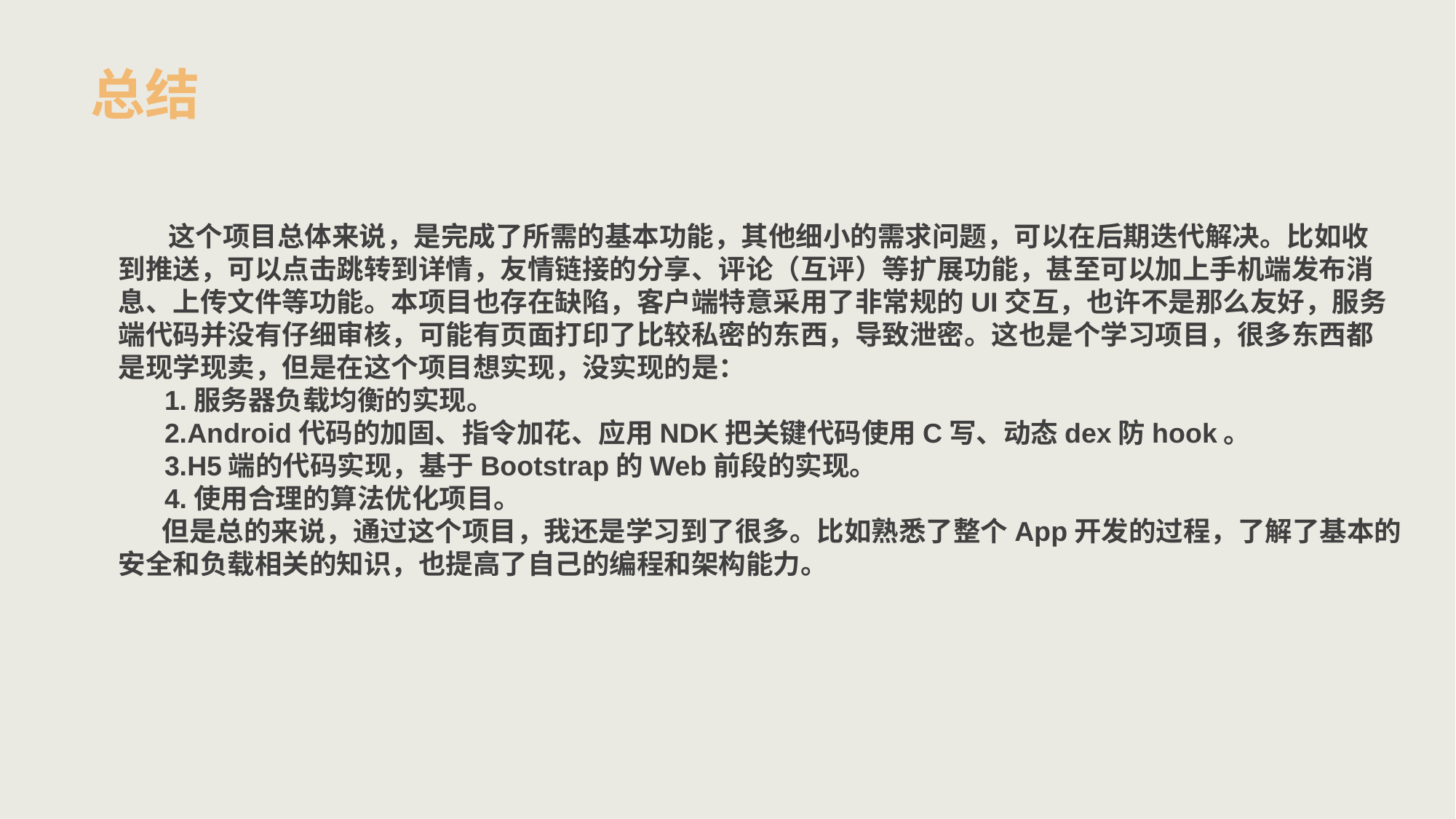

总结
       这个项目总体来说，是完成了所需的基本功能，其他细小的需求问题，可以在后期迭代解决。比如收
到推送，可以点击跳转到详情，友情链接的分享、评论（互评）等扩展功能，甚至可以加上手机端发布消
息、上传文件等功能。本项目也存在缺陷，客户端特意采用了非常规的UI交互，也许不是那么友好，服务
端代码并没有仔细审核，可能有页面打印了比较私密的东西，导致泄密。这也是个学习项目，很多东西都
是现学现卖，但是在这个项目想实现，没实现的是：
      1.服务器负载均衡的实现。
      2.Android代码的加固、指令加花、应用NDK把关键代码使用C写、动态dex防hook。
      3.H5端的代码实现，基于Bootstrap的Web前段的实现。
      4.使用合理的算法优化项目。
      但是总的来说，通过这个项目，我还是学习到了很多。比如熟悉了整个App开发的过程，了解了基本的
安全和负载相关的知识，也提高了自己的编程和架构能力。